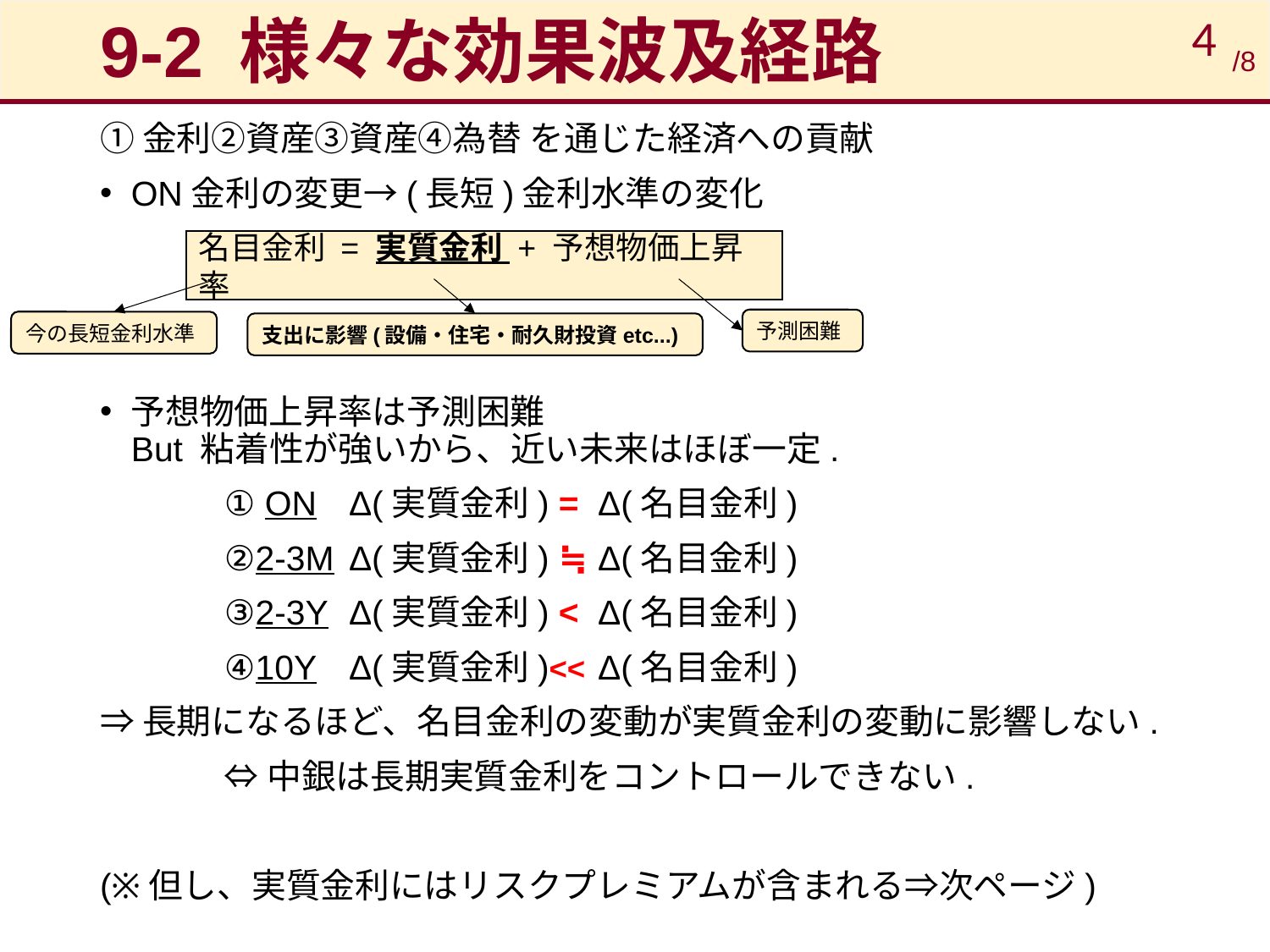

# 9-2 様々な効果波及経路
4
/8
①金利②資産③資産④為替 を通じた経済への貢献
ON金利の変更→(長短)金利水準の変化

予想物価上昇率は予測困難
But 粘着性が強いから、近い未来はほぼ一定.
	① ON 	Δ(実質金利) =	Δ(名目金利)
	②2-3M	Δ(実質金利) ≒	Δ(名目金利)
	③2-3Y	Δ(実質金利) <	Δ(名目金利)
	④10Y	Δ(実質金利)<<	Δ(名目金利)
⇒長期になるほど、名目金利の変動が実質金利の変動に影響しない.
	⇔中銀は長期実質金利をコントロールできない.

(※但し、実質金利にはリスクプレミアムが含まれる⇒次ページ)
名目金利 = 実質金利 + 予想物価上昇率
予測困難
今の長短金利水準
支出に影響(設備・住宅・耐久財投資etc...)